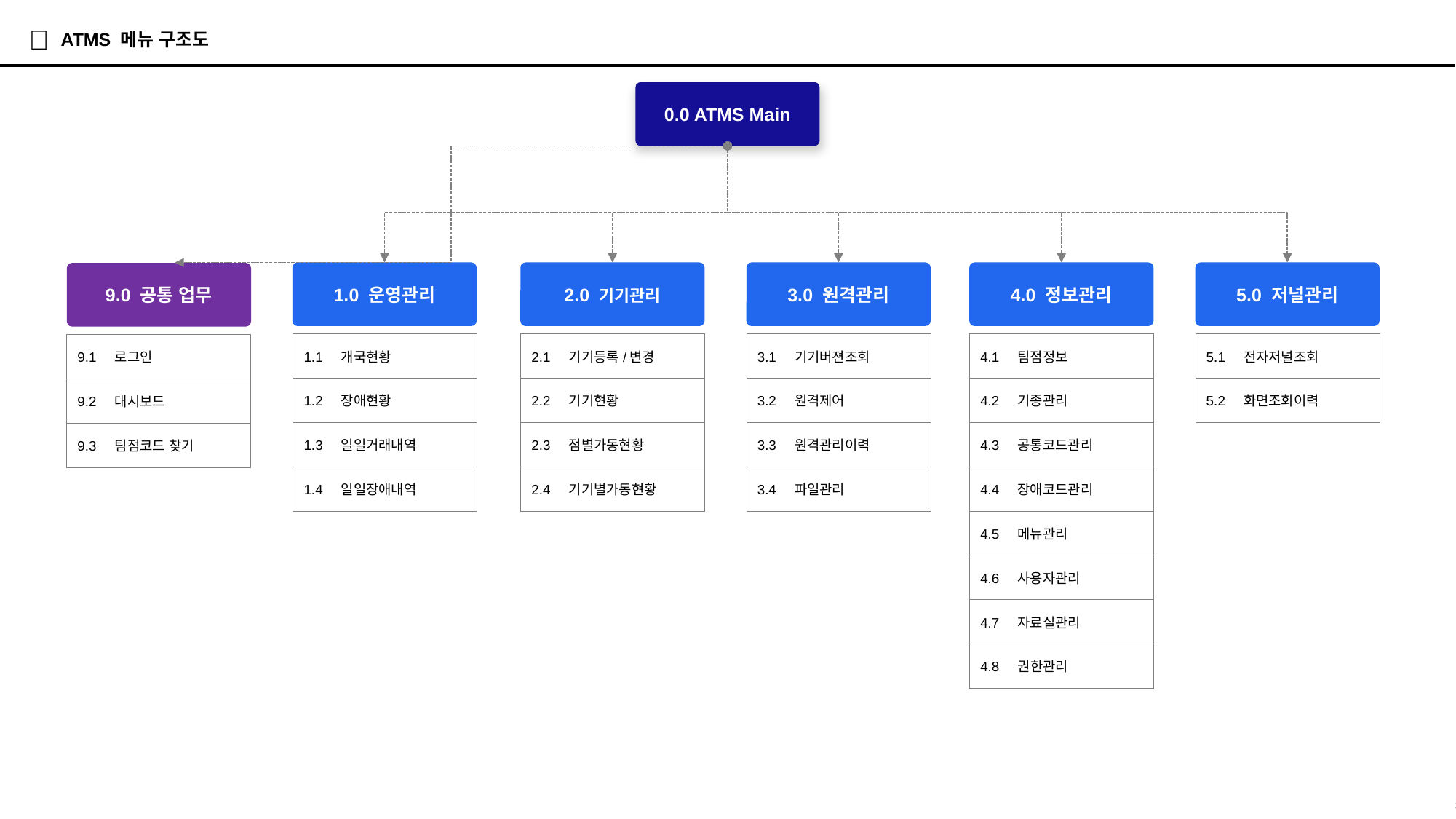

# ATMS 메뉴 구조도
0.0 ATMS Main
1.0 운영관리
2.0 기기관리
3.0 원격관리
4.0 정보관리
5.0 저널관리
9.0 공통 업무
| 1.1 개국현황 |
| --- |
| 1.2 장애현황 |
| 1.3 일일거래내역 |
| 1.4 일일장애내역 |
| 2.1 기기등록/변경 |
| --- |
| 2.2 기기현황 |
| 2.3 점별가동현황 |
| 2.4 기기별가동현황 |
| 3.1 기기버젼조회 |
| --- |
| 3.2 원격제어 |
| 3.3 원격관리이력 |
| 3.4 파일관리 |
| 4.1 팀점정보 |
| --- |
| 4.2 기종관리 |
| 4.3 공통코드관리 |
| 4.4 장애코드관리 |
| 4.5 메뉴관리 |
| 4.6 사용자관리 |
| 4.7 자료실관리 |
| 4.8 권한관리 |
| 5.1 전자저널조회 |
| --- |
| 5.2 화면조회이력 |
| 9.1 로그인 |
| --- |
| 9.2 대시보드 |
| 9.3 팀점코드 찾기 |